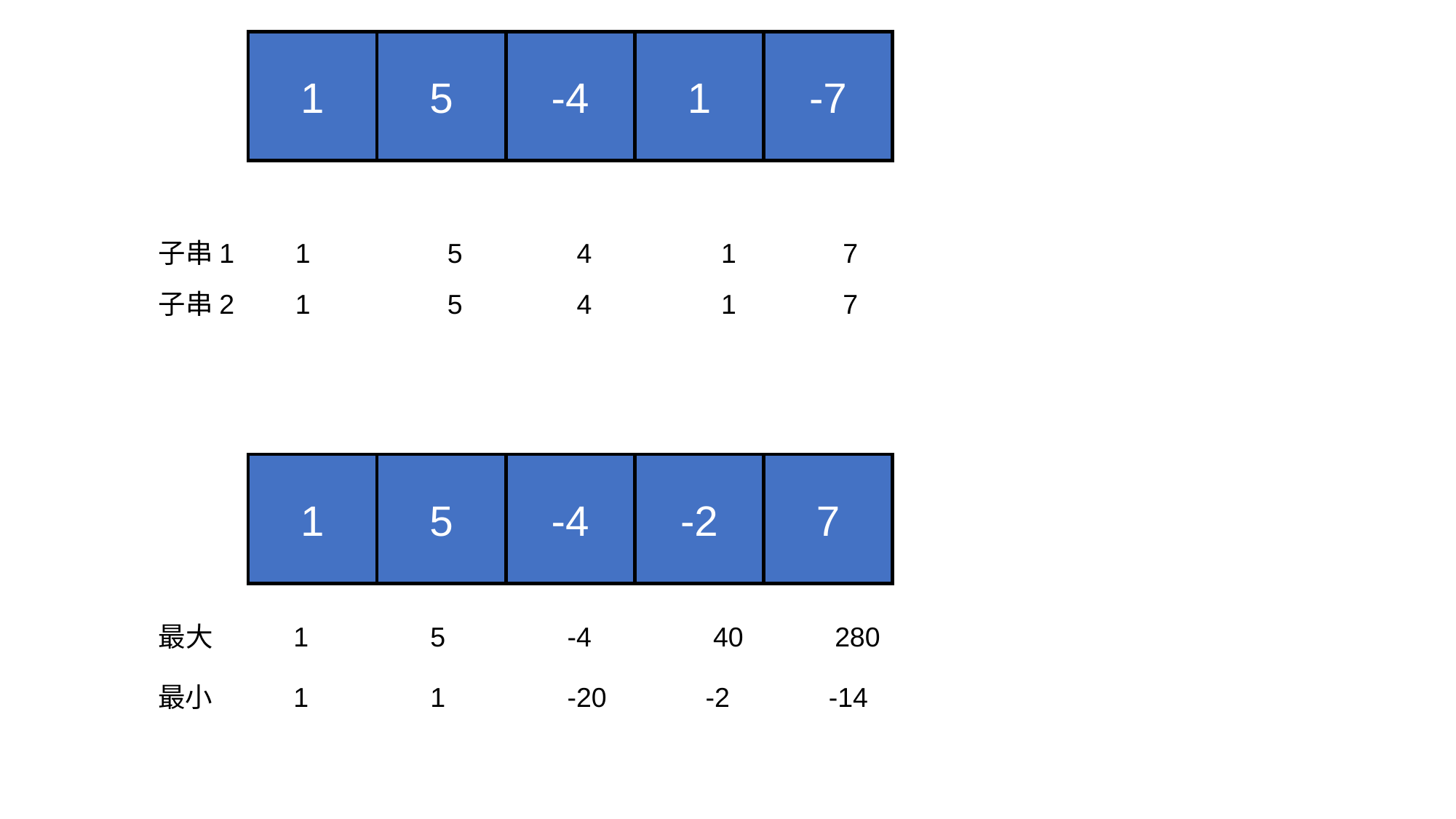

1
5
-4
1
-7
子串1        1                  5               4                 1              7
子串2        1                  5               4                 1              7
1
5
-4
-2
7
最大            1                5                -4                40            280
最小            1                1                -20             -2             -14